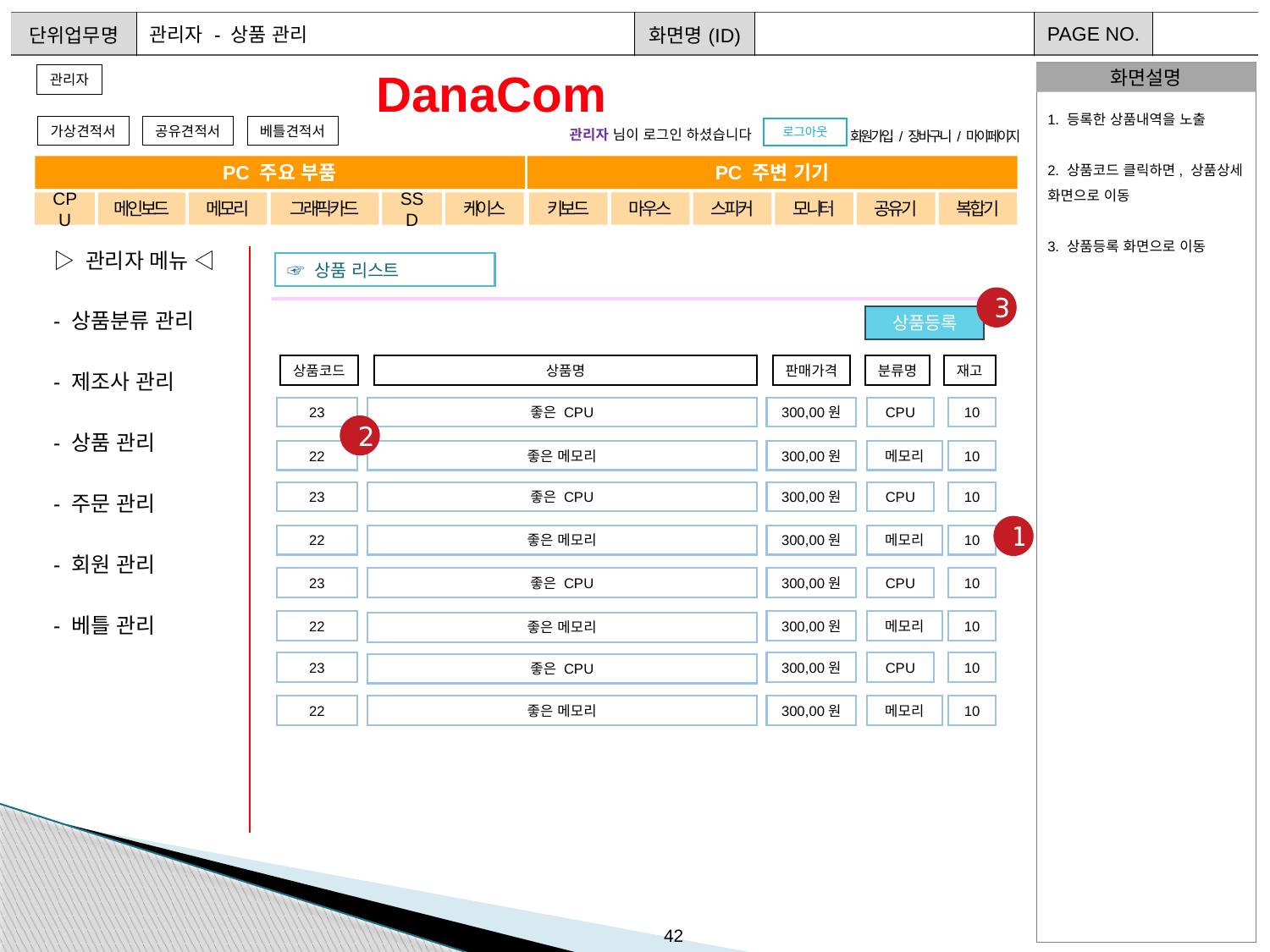

| 단위업무명 | 관리자 - 상품 관리 | 화면명(ID) |  | PAGE NO. |  |
| --- | --- | --- | --- | --- | --- |
DanaCom
관리자
가상견적서
공유견적서
베틀견적서
로그아웃
관리자 님이 로그인 하셨습니다
회원가입 / 장바구니 / 마이페이지
PC 주요 부품
PC 주변 기기
CPU
메인보드
메모리
그래픽카드
SSD
케이스
키보드
마우스
스피커
모니터
공유기
복합기
화면설명

1. 등록한 상품내역을 노출

2. 상품코드 클릭하면, 상품상세 화면으로 이동

3. 상품등록 화면으로 이동

▷ 관리자 메뉴 ◁

- 상품분류 관리

- 제조사 관리

- 상품 관리

- 주문 관리

- 회원 관리

- 베틀 관리
☞ 상품 리스트
3
상품등록
상품코드
상품명
판매가격
분류명
재고
23
좋은 CPU
300,00원
CPU
10
2
22
좋은 메모리
300,00원
메모리
10
23
좋은 CPU
300,00원
CPU
10
1
22
좋은 메모리
300,00원
메모리
10
23
좋은 CPU
300,00원
CPU
10
22
300,00원
메모리
10
좋은 메모리
23
300,00원
CPU
10
좋은 CPU
22
좋은 메모리
300,00원
메모리
10
42